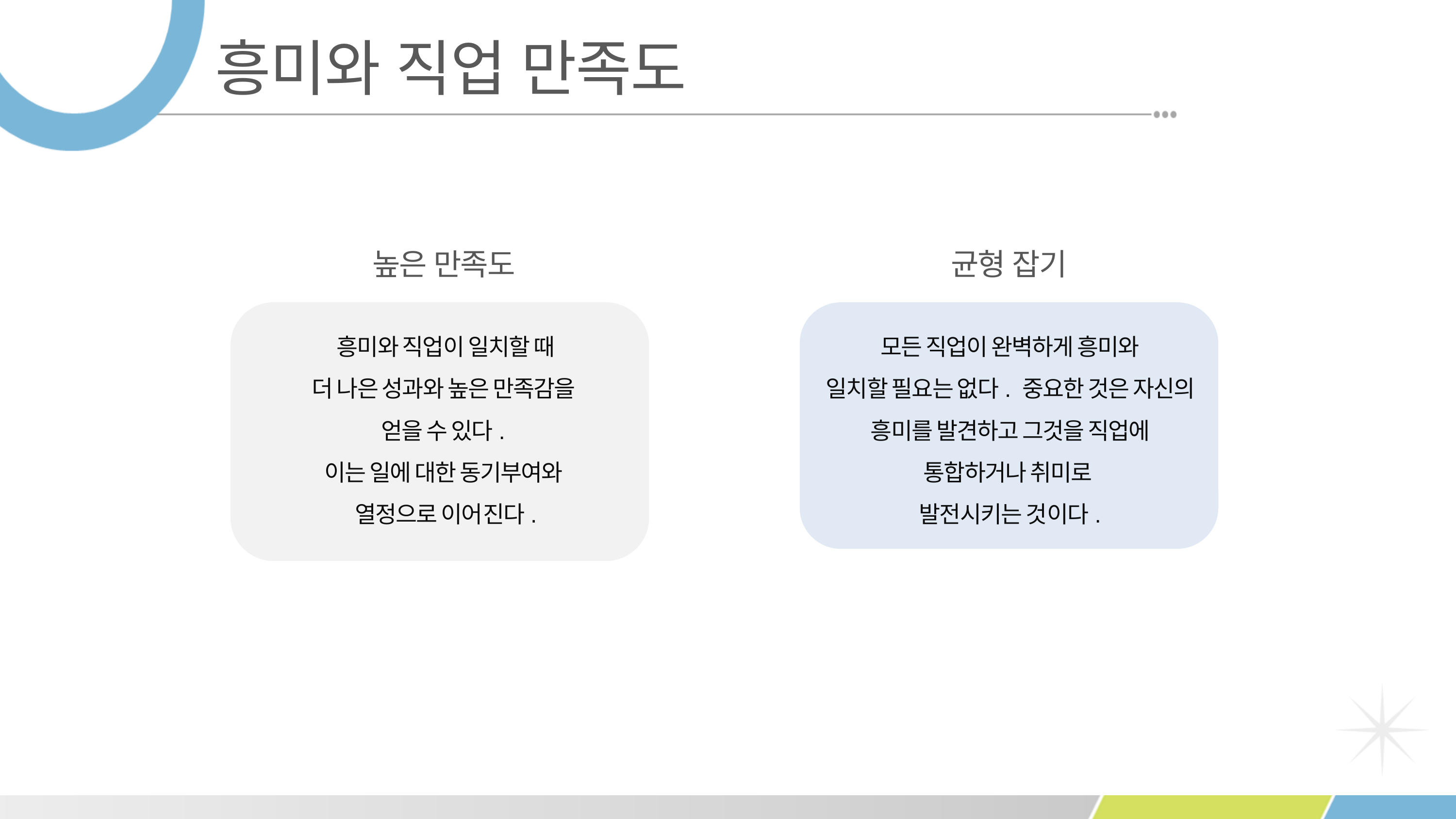

흥미와 직업 만족도
높은 만족도
균형 잡기

흥미와 직업이 일치할 때
더 나은 성과와 높은 만족감을
얻을 수 있다.
이는 일에 대한 동기부여와
열정으로 이어진다.
모든 직업이 완벽하게 흥미와
일치할 필요는 없다. 중요한 것은 자신의 흥미를 발견하고 그것을 직업에 통합하거나 취미로
발전시키는 것이다.